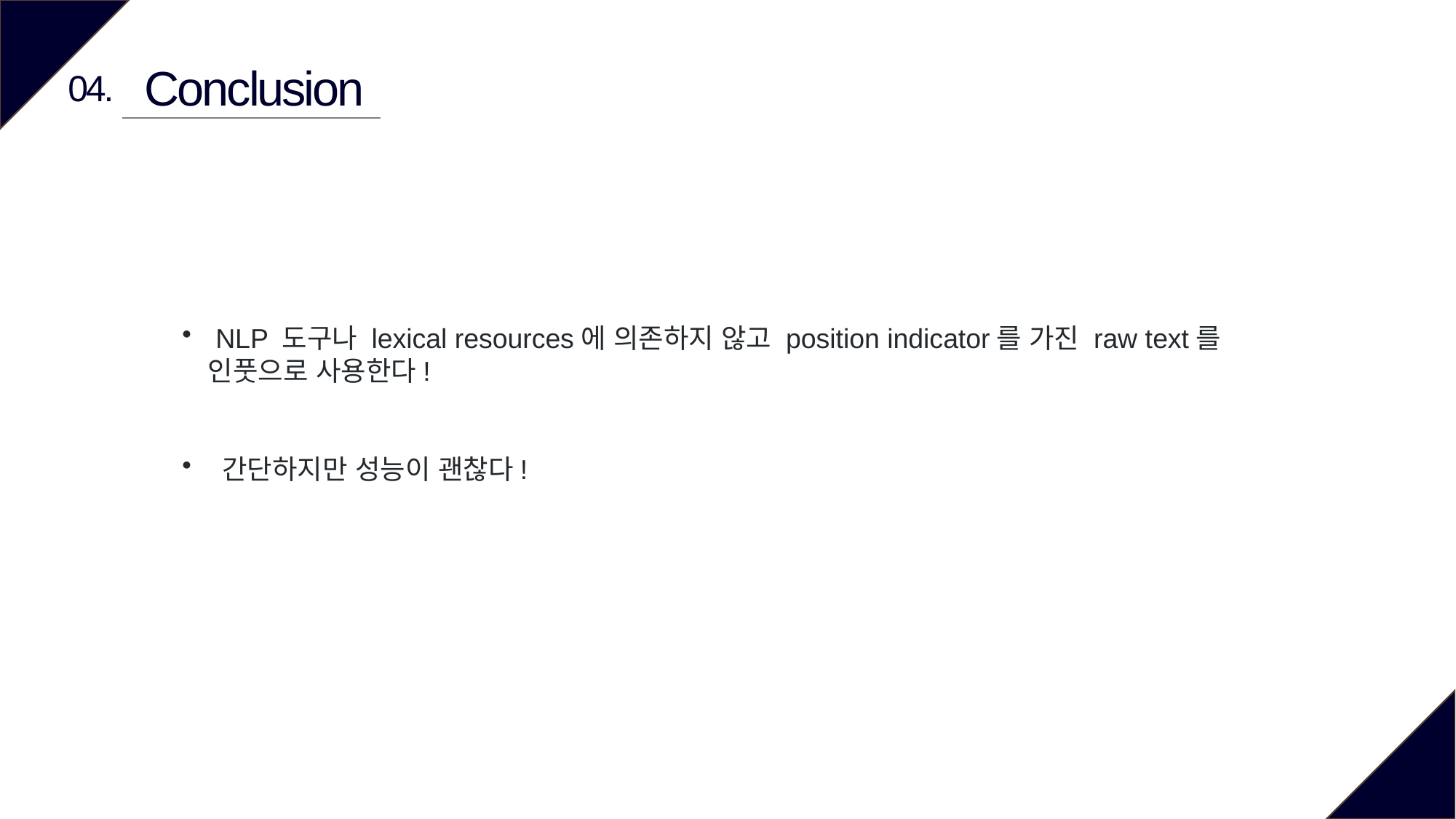

Conclusion
04.
 NLP 도구나 lexical resources에 의존하지 않고 position indicator를 가진 raw text를 인풋으로 사용한다!

 간단하지만 성능이 괜찮다!